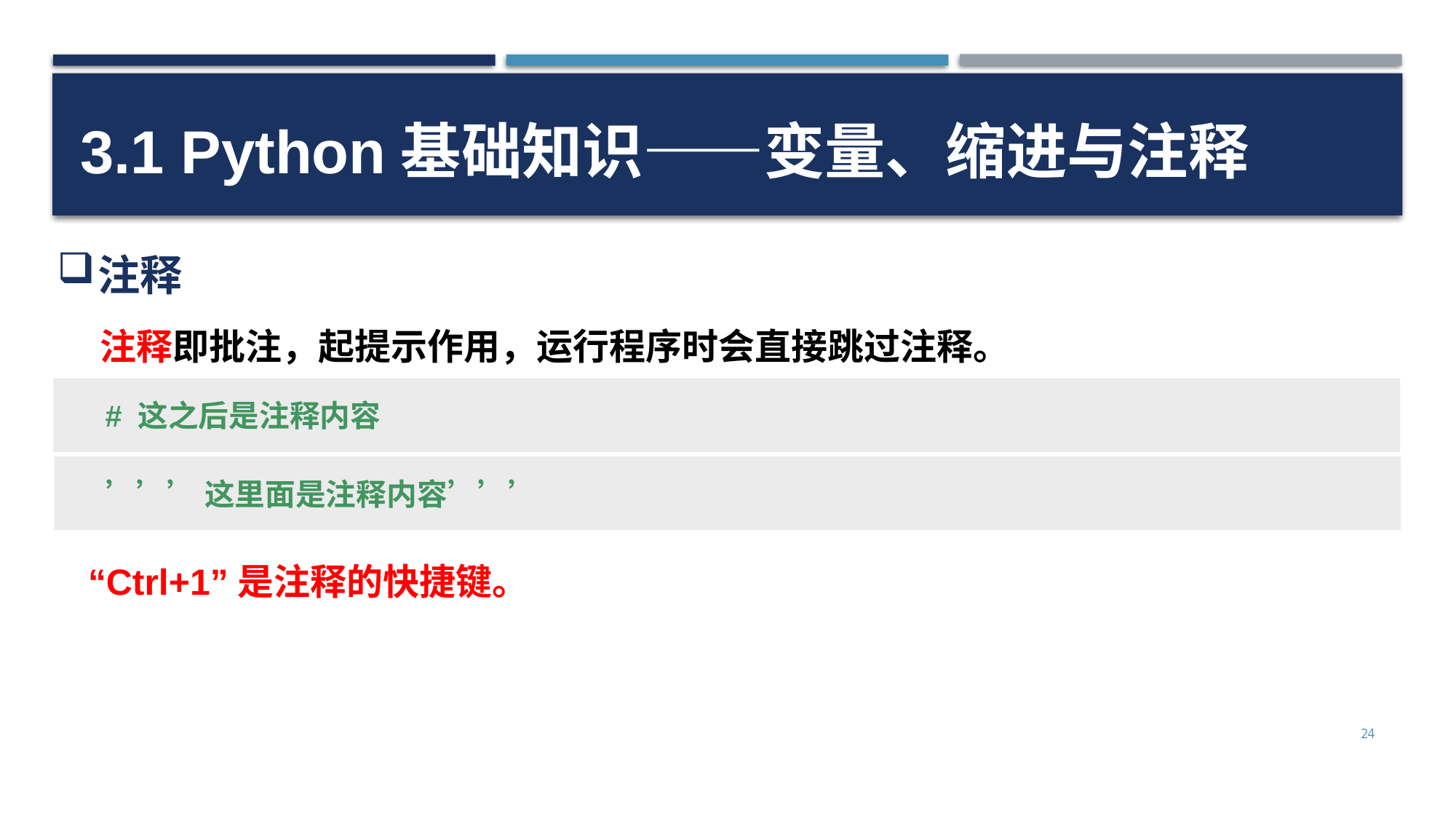

3.1 Python基础知识——变量、缩进与注释
注释
注释即批注，起提示作用，运行程序时会直接跳过注释。

# 这之后是注释内容

’’’这里面是注释内容’’’
“Ctrl+1”是注释的快捷键。
24